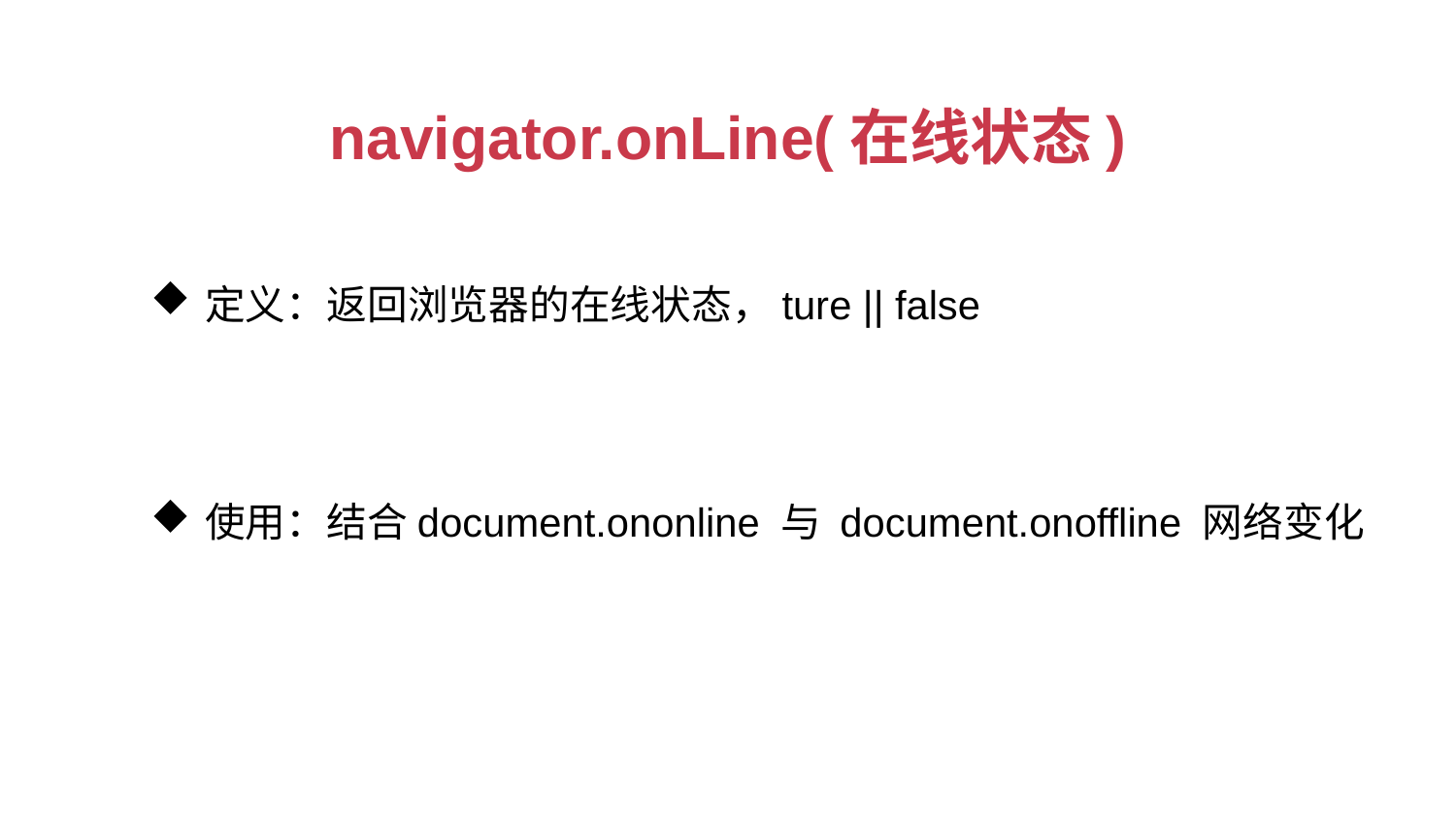

navigator.onLine(在线状态)
定义：返回浏览器的在线状态，ture || false
使用：结合document.ononline 与 document.onoffline 网络变化